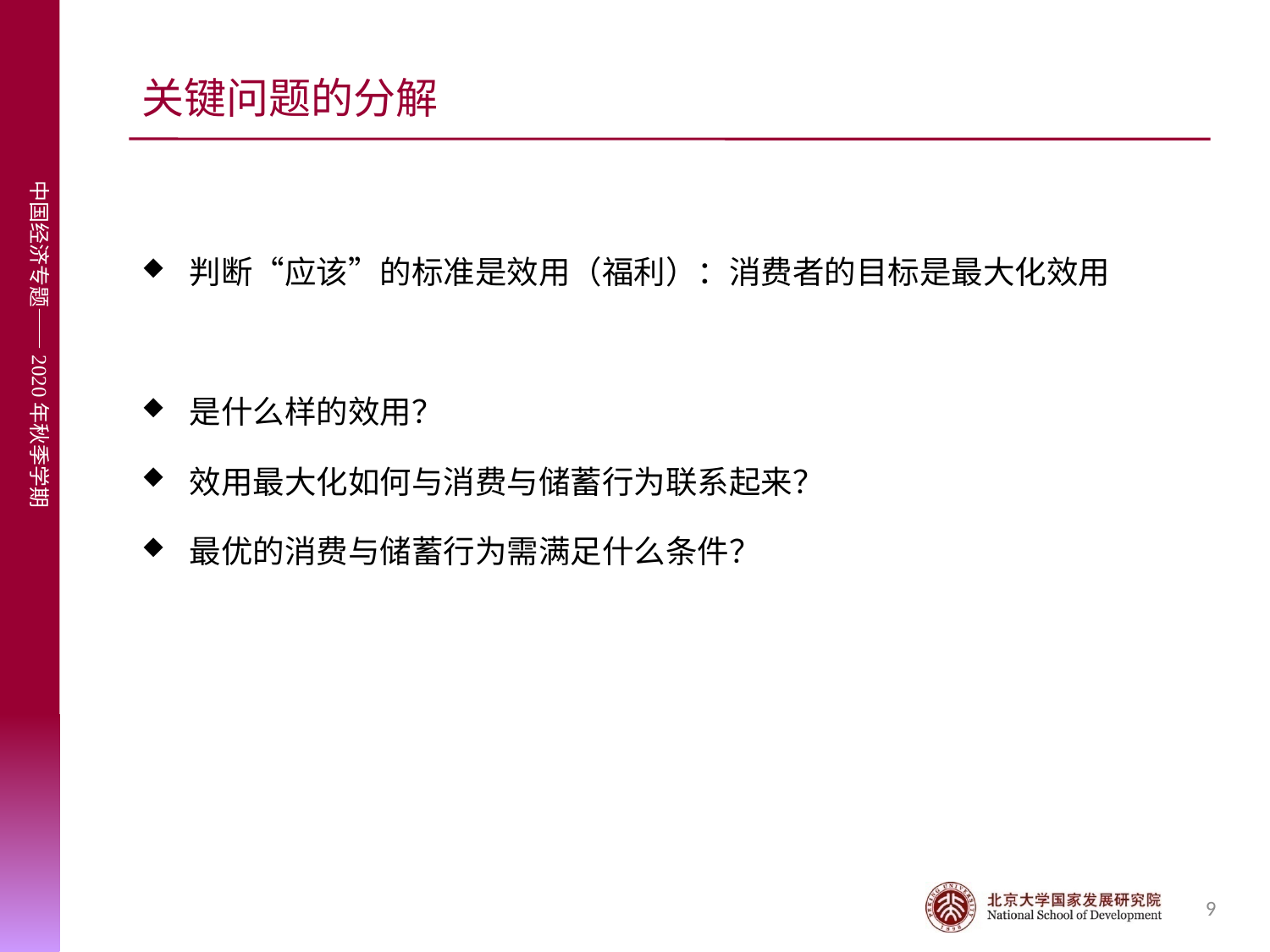

# 关键问题的分解

判断“应该”的标准是效用（福利）：消费者的目标是最大化效用

是什么样的效用？
效用最大化如何与消费与储蓄行为联系起来？
最优的消费与储蓄行为需满足什么条件？

9